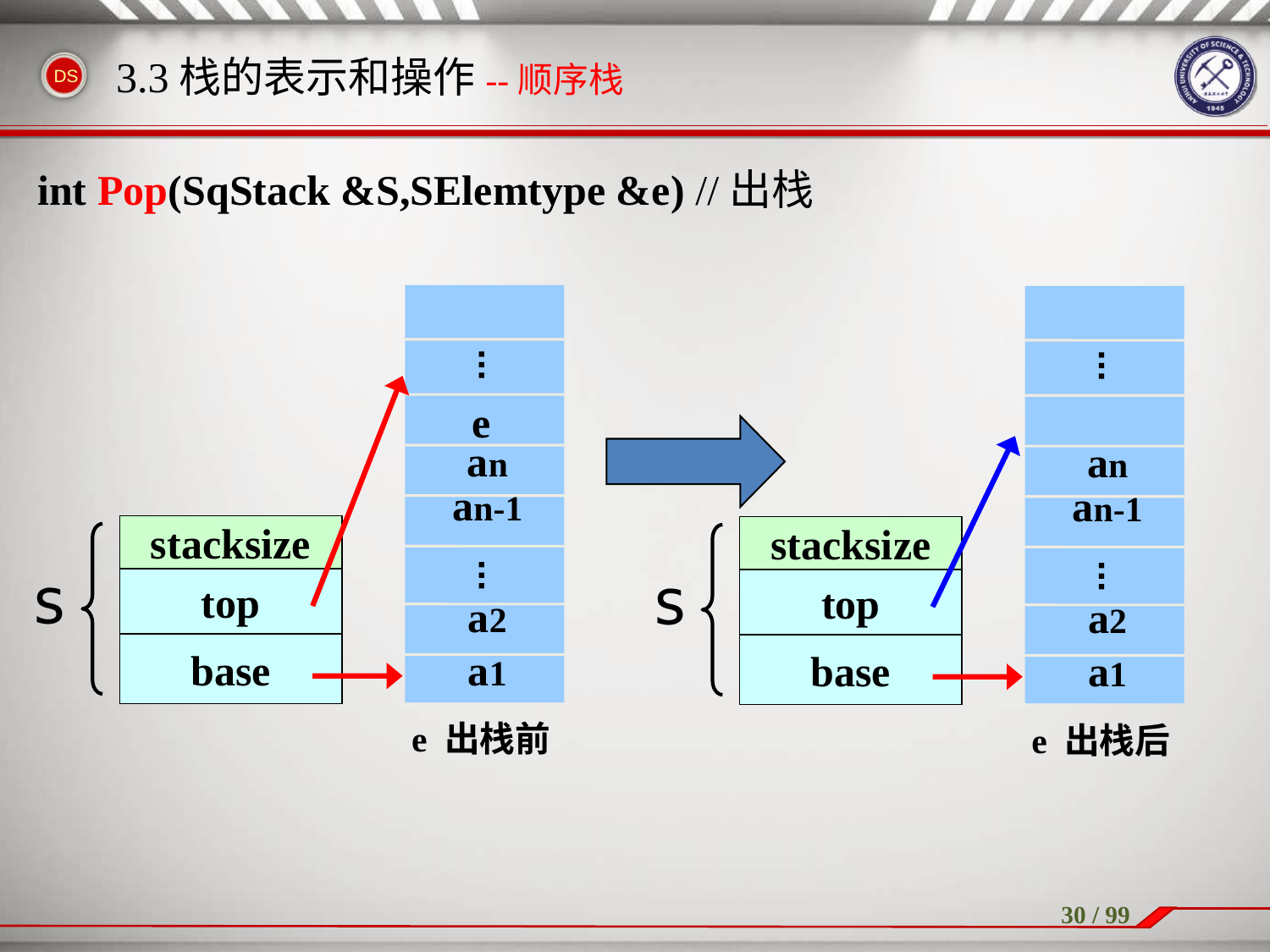

# 3.3栈的表示和操作--顺序栈
int Pop(SqStack &S,SElemtype &e) //出栈

e

an
an-1

a2
a1

stacksize

s
top
base

   e 出栈前

an
an-1

a2
a1

stacksize

s
top
base

   e 出栈后